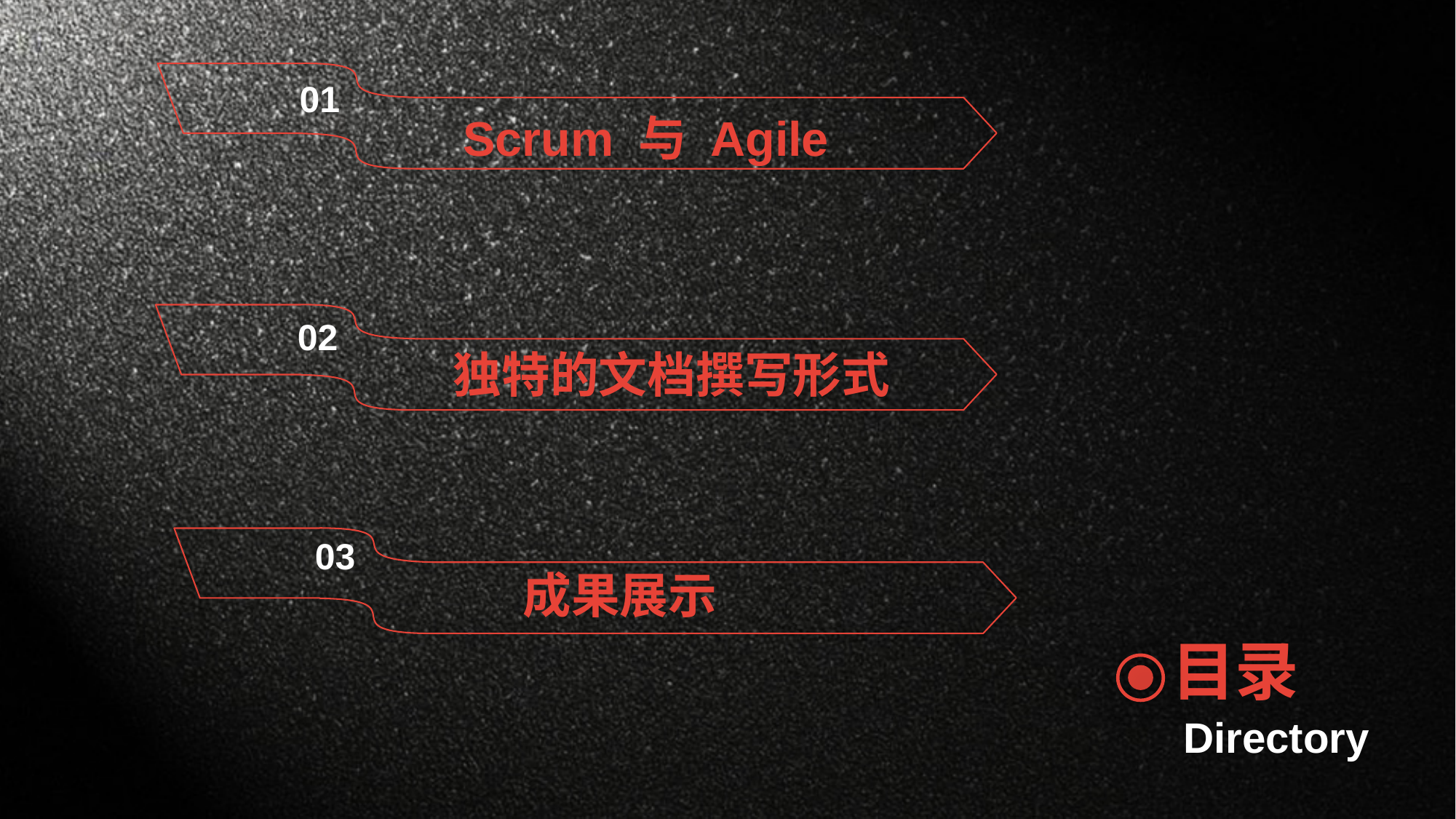

01
 Scrum 与 Agile

02
 独特的文档撰写形式

03
     成果展示
目录
Directory